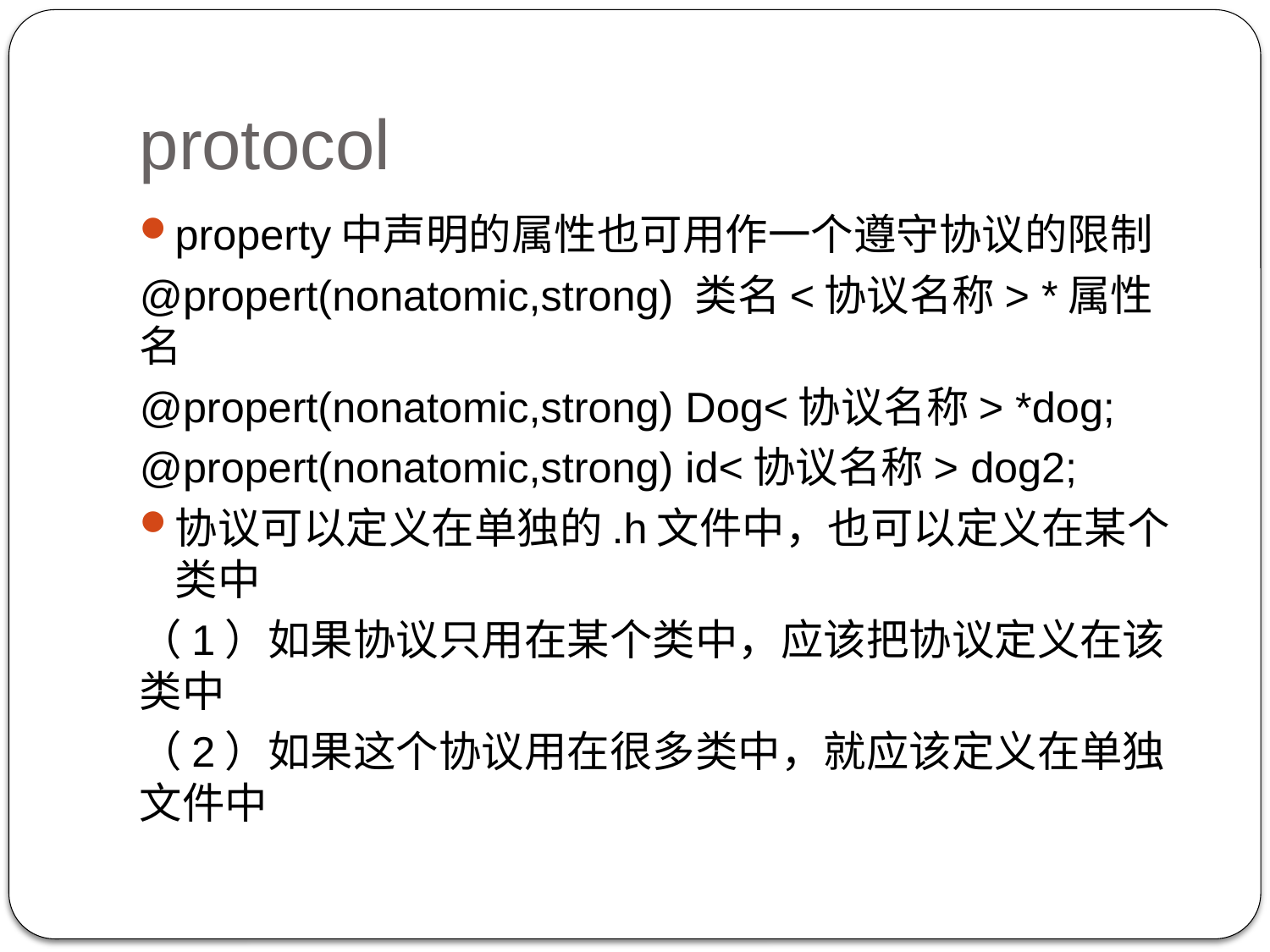

# protocol
property中声明的属性也可用作一个遵守协议的限制
@propert(nonatomic,strong) 类名<协议名称> *属性名
@propert(nonatomic,strong) Dog<协议名称> *dog;
@propert(nonatomic,strong) id<协议名称> dog2;
协议可以定义在单独的.h文件中，也可以定义在某个类中
（1）如果协议只用在某个类中，应该把协议定义在该类中
（2）如果这个协议用在很多类中，就应该定义在单独文件中